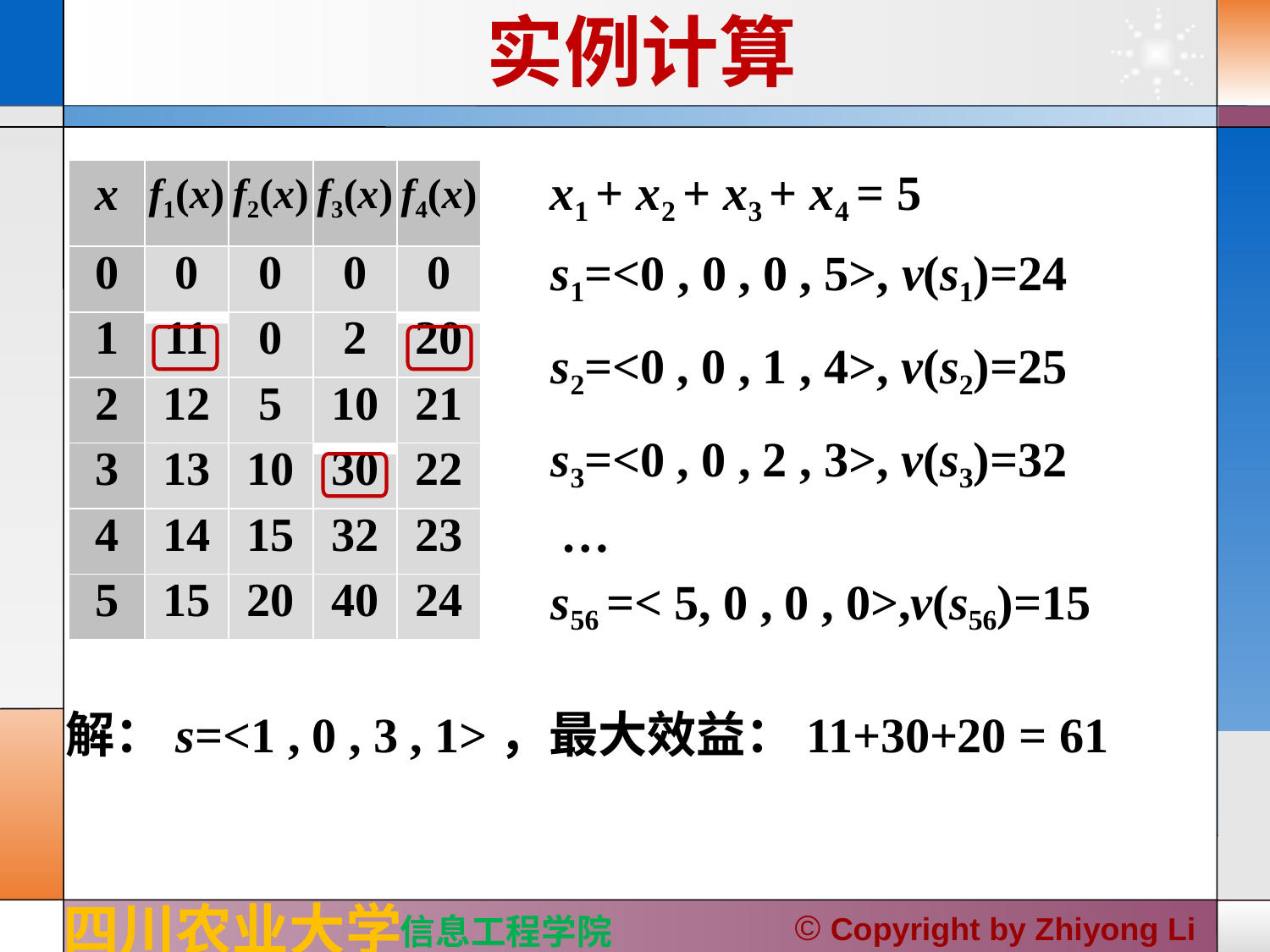

# 实例计算
x1 + x2 + x3 + x4 = 5
s1=<0 , 0 , 0 , 5>, v(s1)=24
s2=<0 , 0 , 1 , 4>, v(s2)=25
s3=<0 , 0 , 2 , 3>, v(s3)=32
…
s56 =< 5, 0 , 0 , 0>,v(s56)=15
| x | f1(x) | f2(x) | f3(x) | f4(x) |
| --- | --- | --- | --- | --- |
| 0 | 0 | 0 | 0 | 0 |
| 1 | 11 | 0 | 2 | 20 |
| 2 | 12 | 5 | 10 | 21 |
| 3 | 13 | 10 | 30 | 22 |
| 4 | 14 | 15 | 32 | 23 |
| 5 | 15 | 20 | 40 | 24 |

解：s=<1 , 0 , 3 , 1>，最大效益：11+30+20 = 61